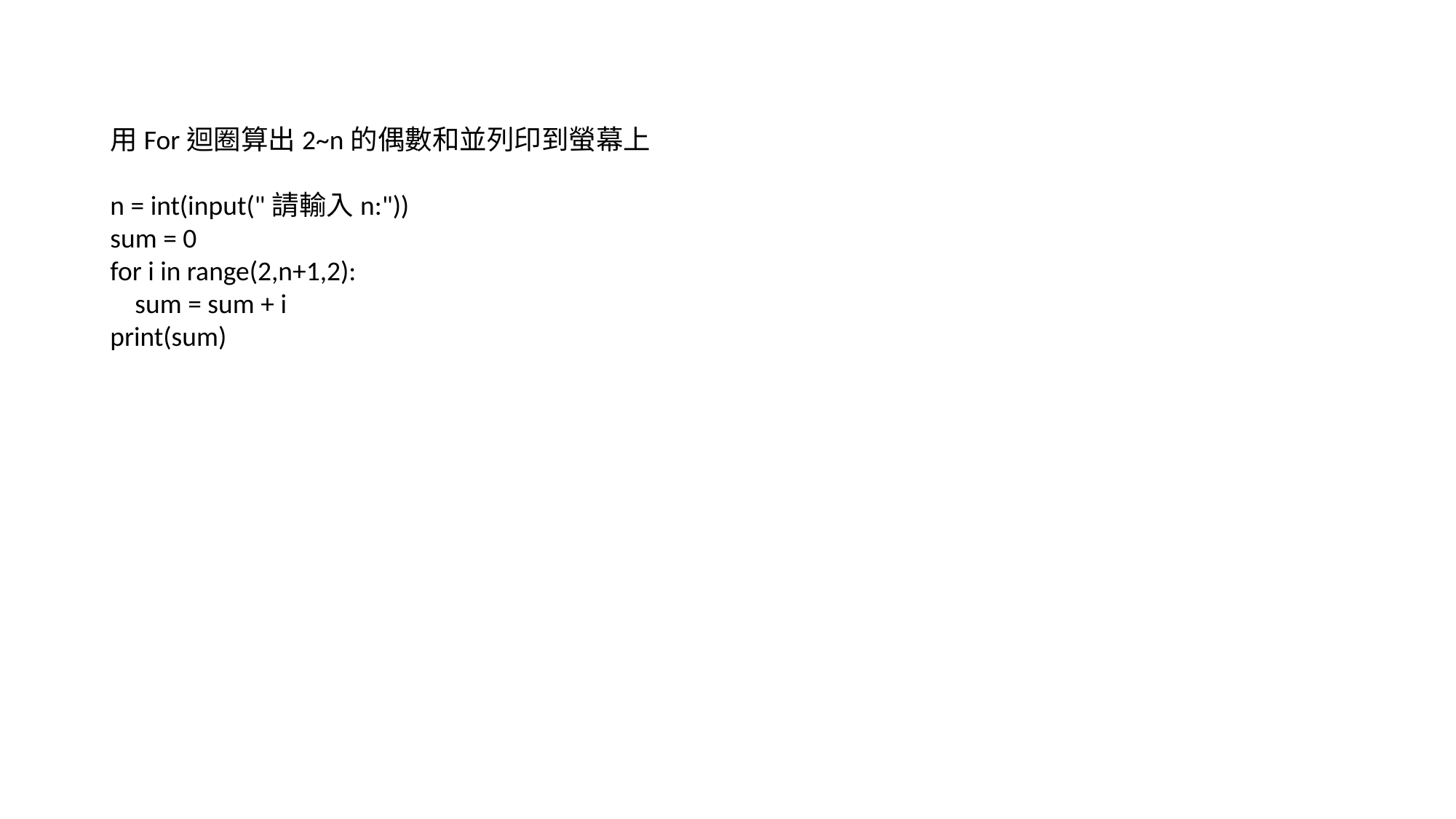

用For迴圈算出2~n的偶數和並列印到螢幕上

n = int(input("請輸入n:"))
sum = 0
for i in range(2,n+1,2):
    sum = sum + i
print(sum)